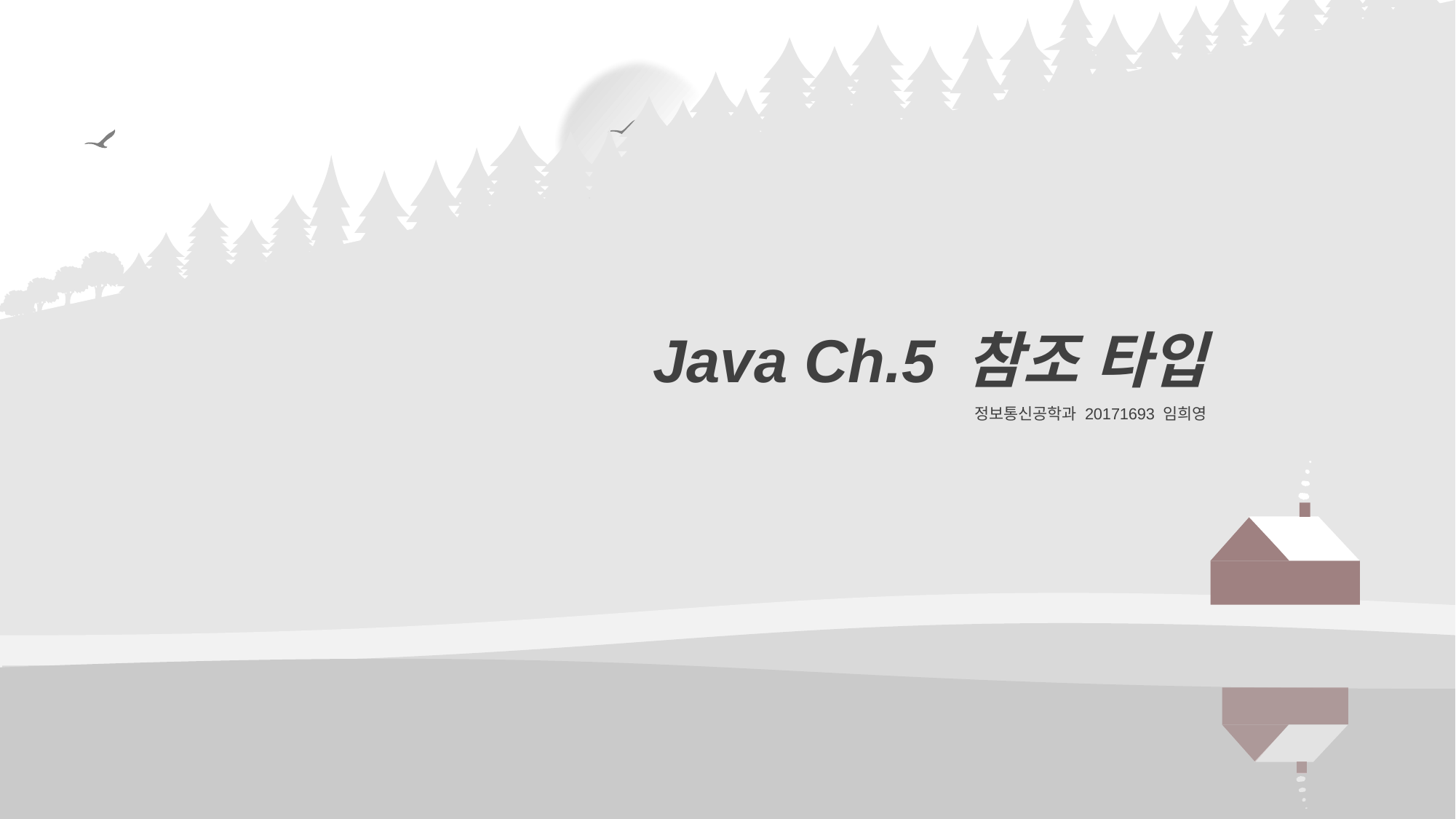

Java Ch.5 참조 타입
정보통신공학과 20171693 임희영